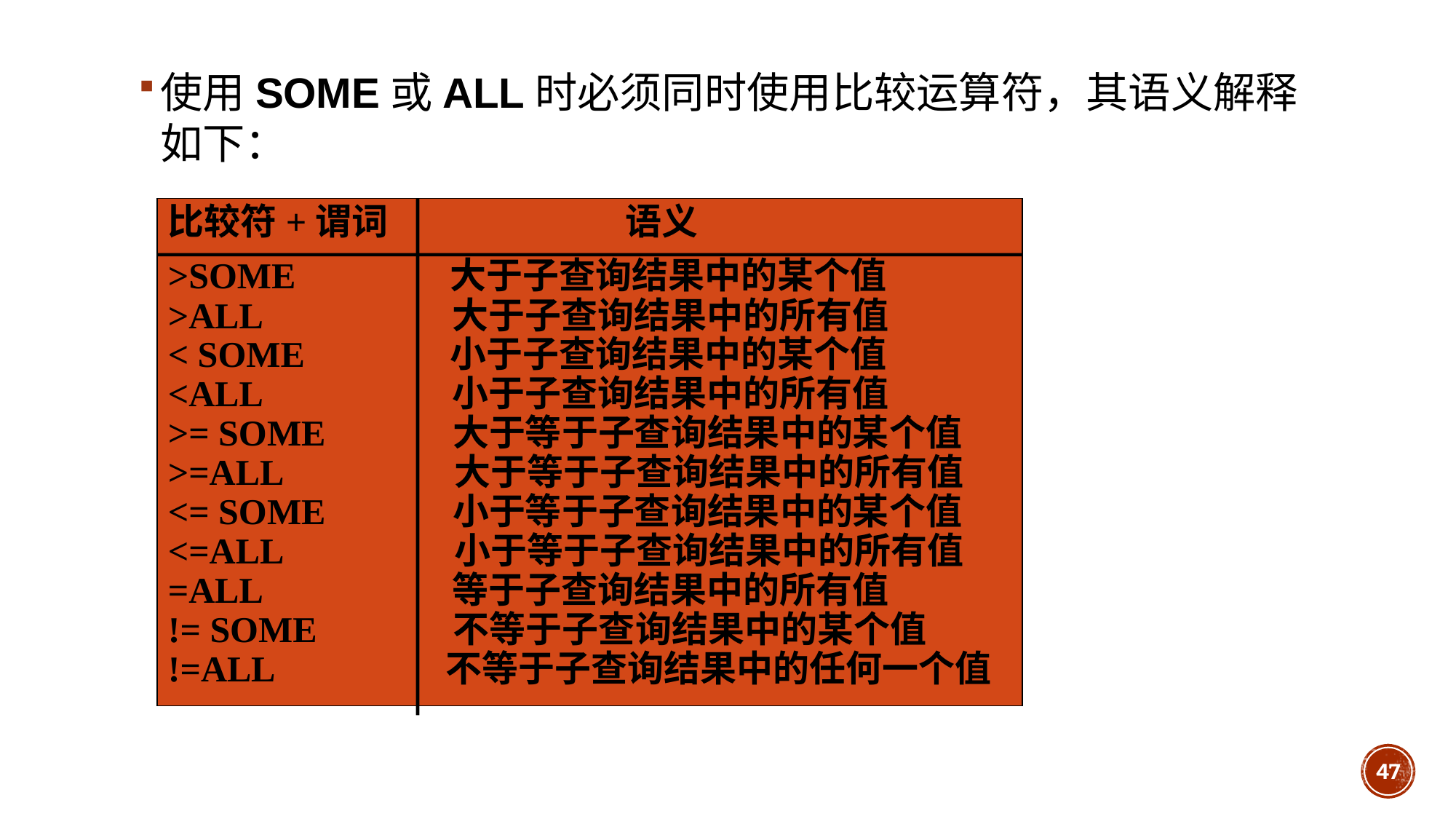

使用SOME或ALL时必须同时使用比较运算符，其语义解释如下：

比较符+谓词                             语义
>SOME                大于子查询结果中的某个值
>ALL                    大于子查询结果中的所有值
< SOME               小于子查询结果中的某个值
<ALL                    小于子查询结果中的所有值
>= SOME             大于等于子查询结果中的某个值
>=ALL                  大于等于子查询结果中的所有值
<= SOME             小于等于子查询结果中的某个值
<=ALL                  小于等于子查询结果中的所有值
=ALL                    等于子查询结果中的所有值
!= SOME              不等于子查询结果中的某个值
!=ALL                  不等于子查询结果中的任何一个值

47